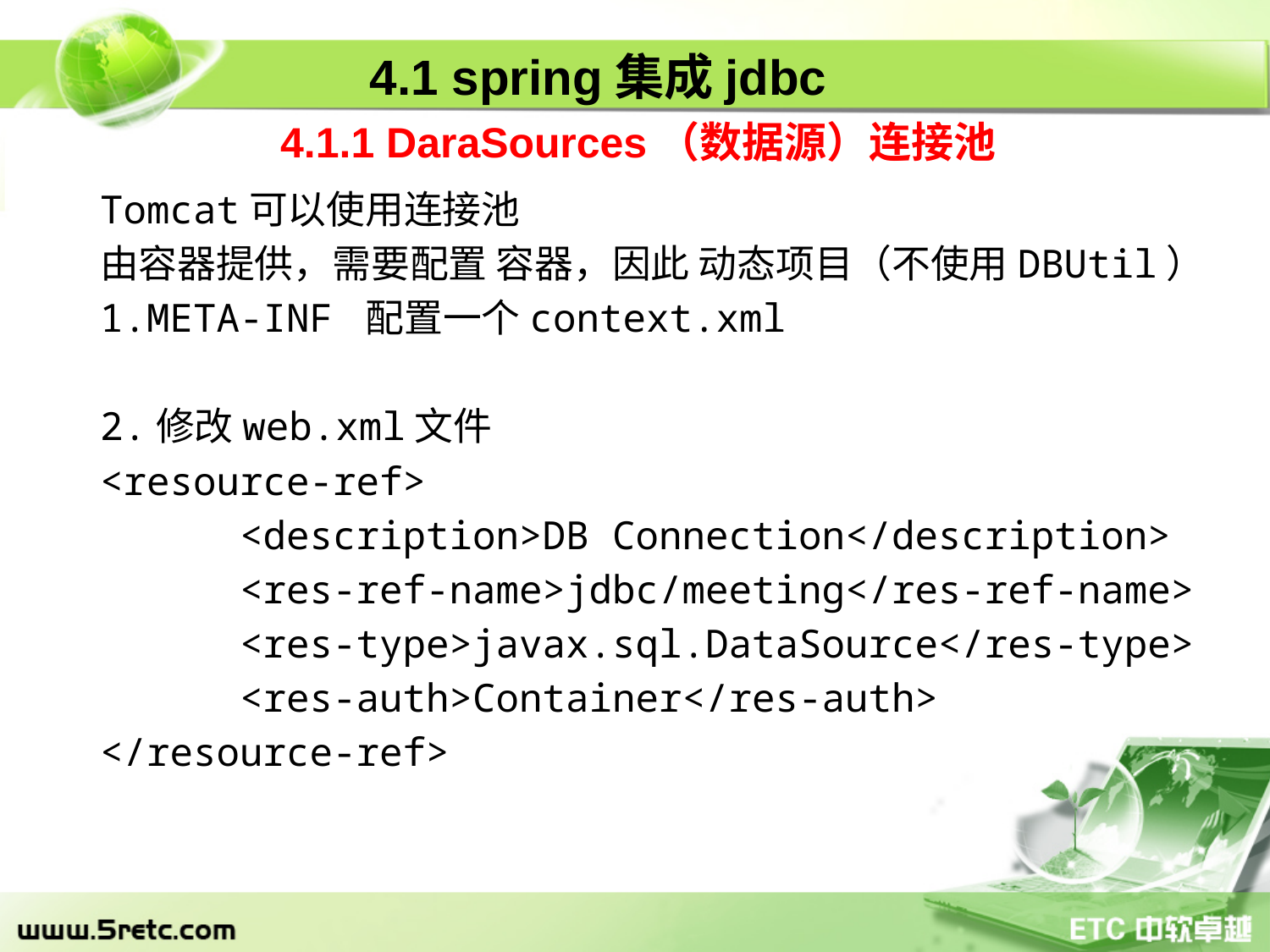

4.1 spring集成jdbc

4.1.1 DaraSources（数据源）连接池
Tomcat可以使用连接池
由容器提供，需要配置 容器，因此 动态项目（不使用DBUtil）
1.META-INF 配置一个context.xml

2.修改web.xml文件
<resource-ref>
      <description>DB Connection</description>
      <res-ref-name>jdbc/meeting</res-ref-name>
      <res-type>javax.sql.DataSource</res-type>
      <res-auth>Container</res-auth>
</resource-ref>